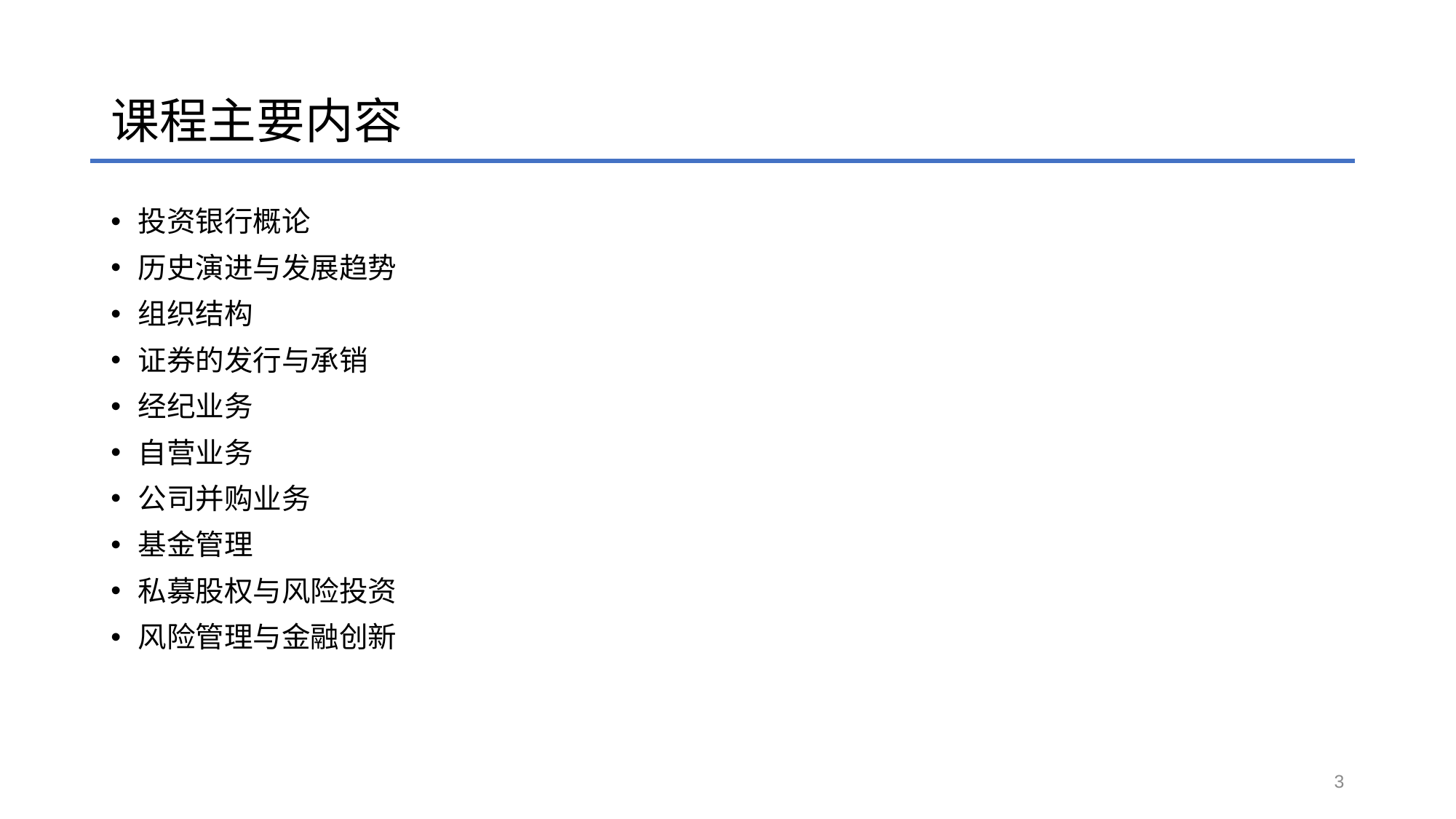

# 课程主要内容
投资银行概论
历史演进与发展趋势
组织结构
证券的发行与承销
经纪业务
自营业务
公司并购业务
基金管理
私募股权与风险投资
风险管理与金融创新

3